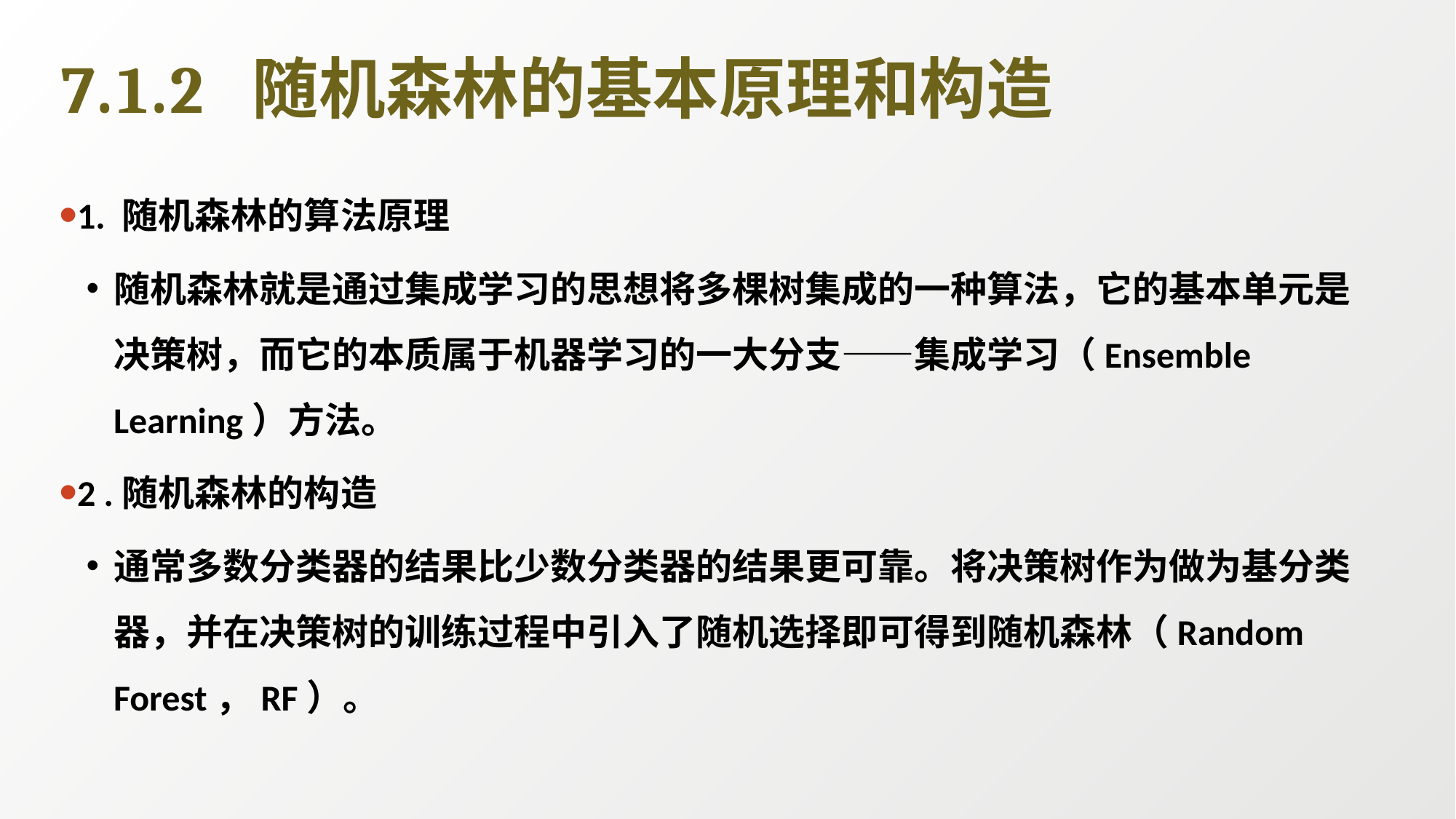

# 7.1.2  随机森林的基本原理和构造
1. 随机森林的算法原理
随机森林就是通过集成学习的思想将多棵树集成的一种算法，它的基本单元是决策树，而它的本质属于机器学习的一大分支——集成学习（Ensemble Learning）方法。
2 .随机森林的构造
通常多数分类器的结果比少数分类器的结果更可靠。将决策树作为做为基分类器，并在决策树的训练过程中引入了随机选择即可得到随机森林（Random Forest，RF）。